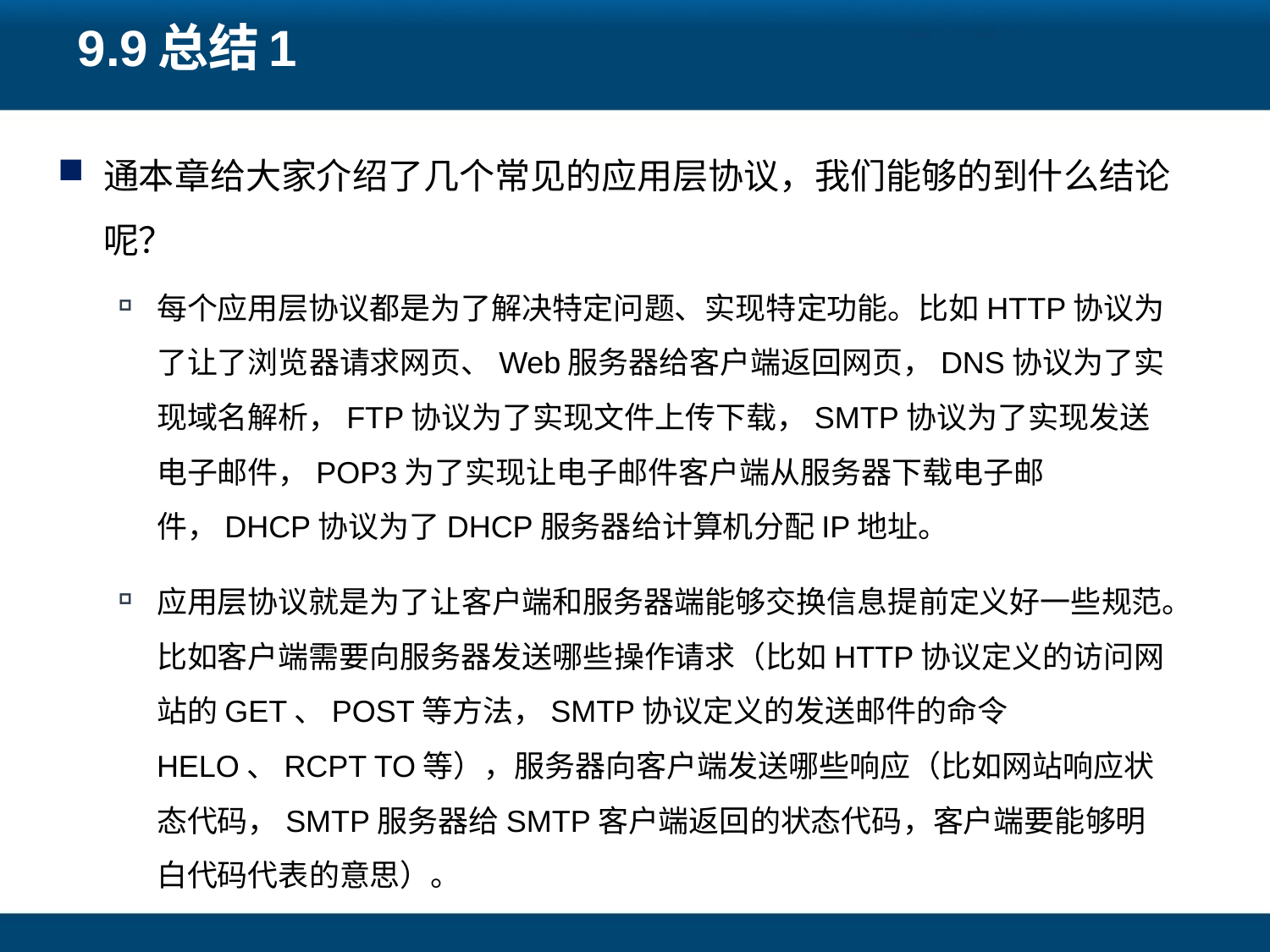

# 9.9总结1
通本章给大家介绍了几个常见的应用层协议，我们能够的到什么结论呢？
每个应用层协议都是为了解决特定问题、实现特定功能。比如HTTP协议为了让了浏览器请求网页、Web服务器给客户端返回网页，DNS协议为了实现域名解析，FTP协议为了实现文件上传下载，SMTP协议为了实现发送电子邮件，POP3为了实现让电子邮件客户端从服务器下载电子邮件，DHCP协议为了DHCP服务器给计算机分配IP地址。
应用层协议就是为了让客户端和服务器端能够交换信息提前定义好一些规范。比如客户端需要向服务器发送哪些操作请求（比如HTTP协议定义的访问网站的GET、POST等方法，SMTP协议定义的发送邮件的命令HELO、RCPT TO等），服务器向客户端发送哪些响应（比如网站响应状态代码，SMTP服务器给SMTP客户端返回的状态代码，客户端要能够明白代码代表的意思）。